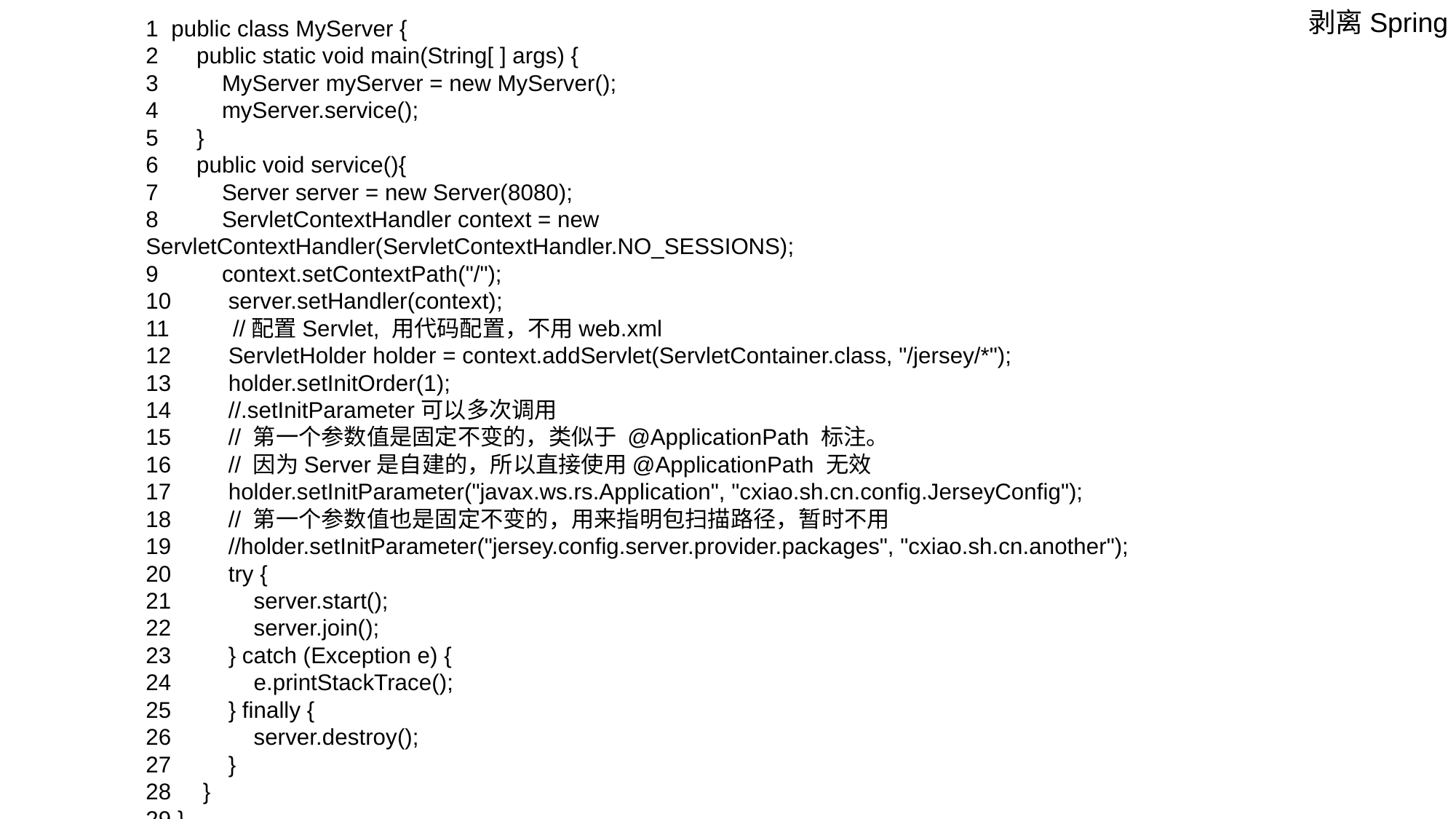

剥离Spring
1  public class MyServer {
2      public static void main(String[ ] args) {
3          MyServer myServer = new MyServer();
4          myServer.service();
5      }
6      public void service(){
7          Server server = new Server(8080);
8          ServletContextHandler context = new ServletContextHandler(ServletContextHandler.NO_SESSIONS);
9          context.setContextPath("/");
10         server.setHandler(context);
11          //配置Servlet, 用代码配置，不用web.xml
12         ServletHolder holder = context.addServlet(ServletContainer.class, "/jersey/*");
13         holder.setInitOrder(1);
14         //.setInitParameter可以多次调用
15         // 第一个参数值是固定不变的，类似于 @ApplicationPath 标注。
16         // 因为Server是自建的，所以直接使用@ApplicationPath 无效
17         holder.setInitParameter("javax.ws.rs.Application", "cxiao.sh.cn.config.JerseyConfig");
18         // 第一个参数值也是固定不变的，用来指明包扫描路径，暂时不用
19         //holder.setInitParameter("jersey.config.server.provider.packages", "cxiao.sh.cn.another");
20         try {
21             server.start();
22             server.join();
23         } catch (Exception e) {
24             e.printStackTrace();
25         } finally {
26             server.destroy();
27         }
28     }
29 }